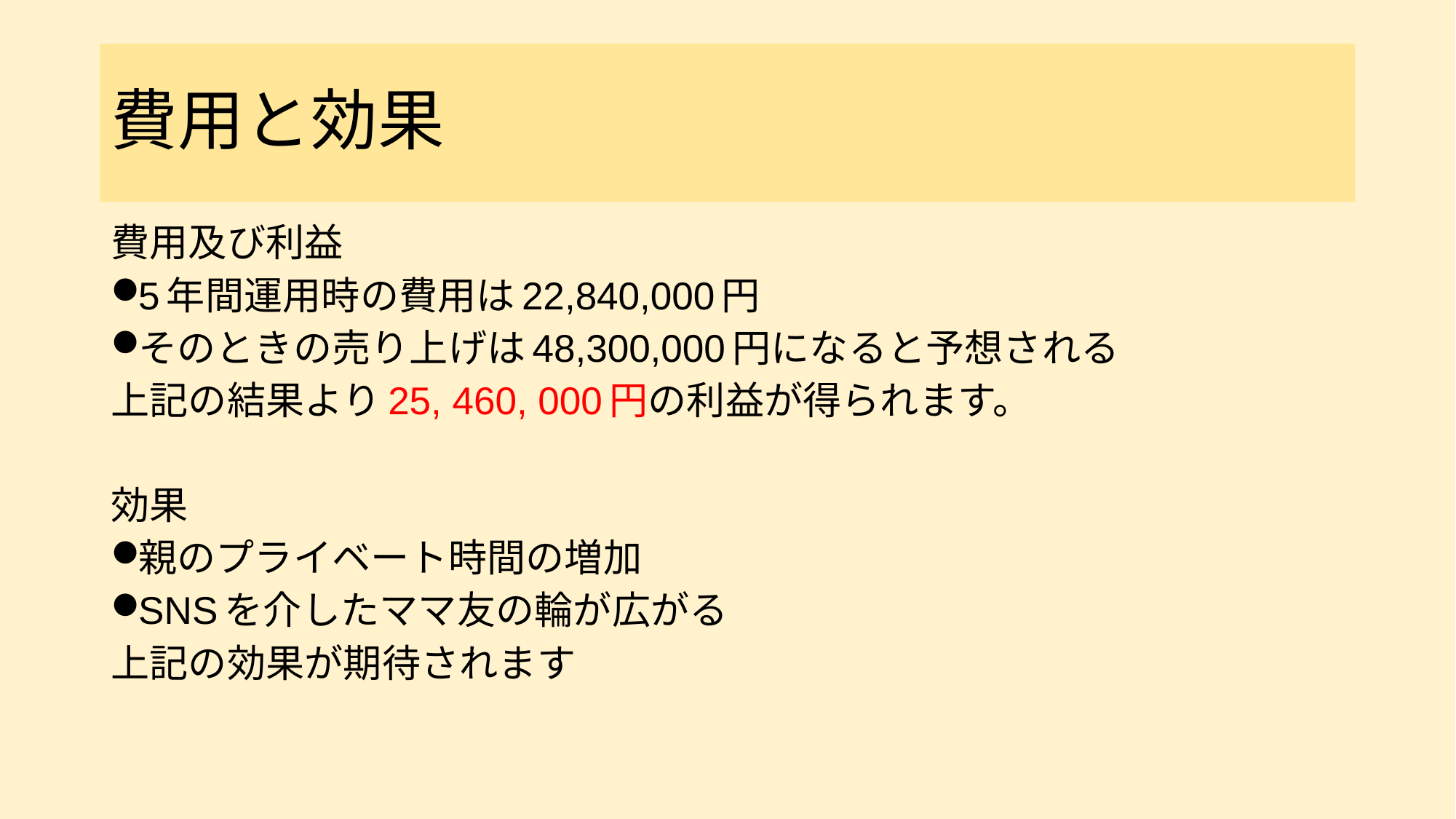

# 費用と効果
費用及び利益
5年間運用時の費用は22,840,000円
そのときの売り上げは48,300,000円になると予想される
上記の結果より25, 460, 000円の利益が得られます。

効果
親のプライベート時間の増加
SNSを介したママ友の輪が広がる
上記の効果が期待されます